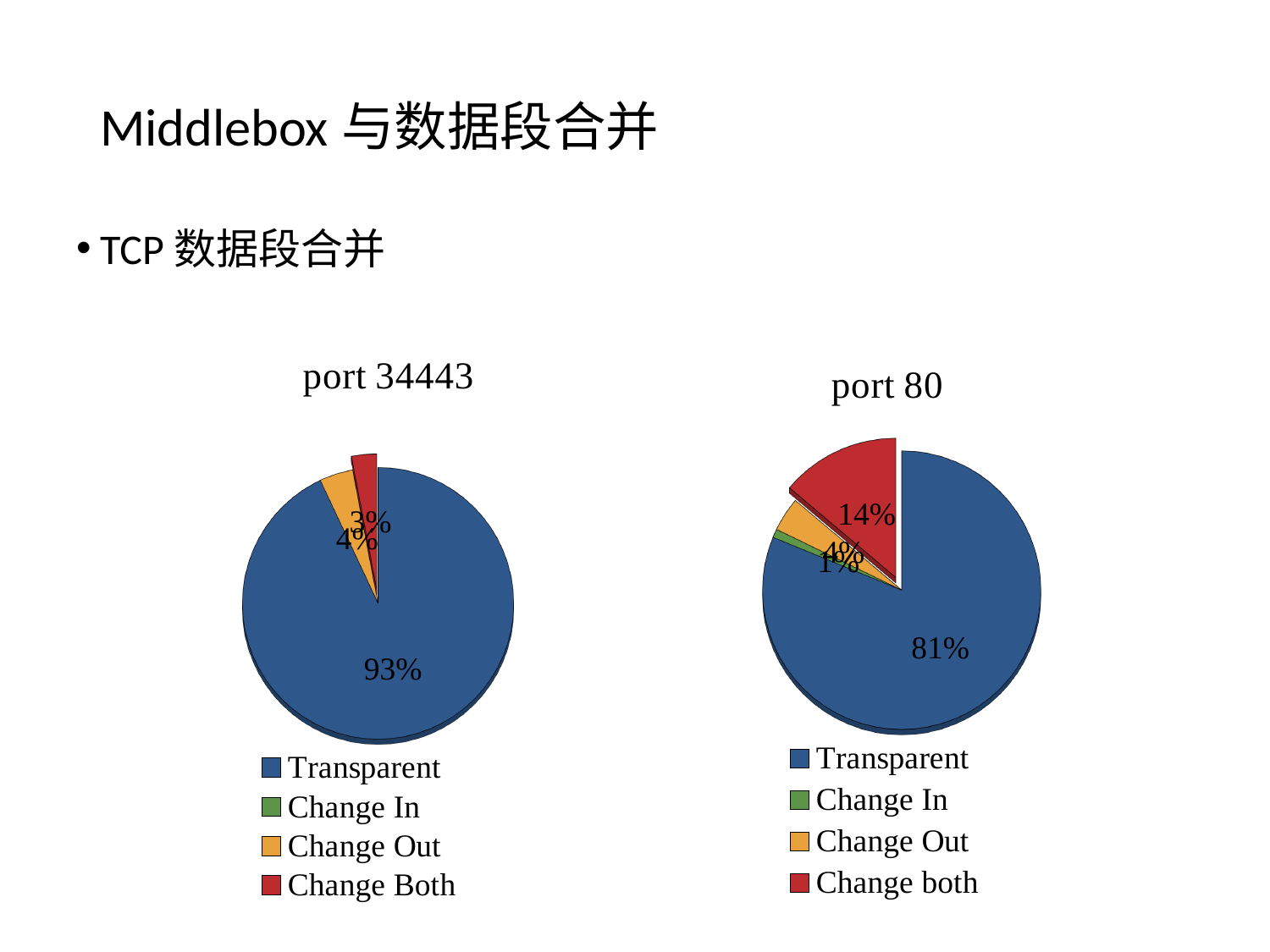

# Middlebox与数据段合并
TCP数据段合并

[unsupported chart]

[unsupported chart]

65